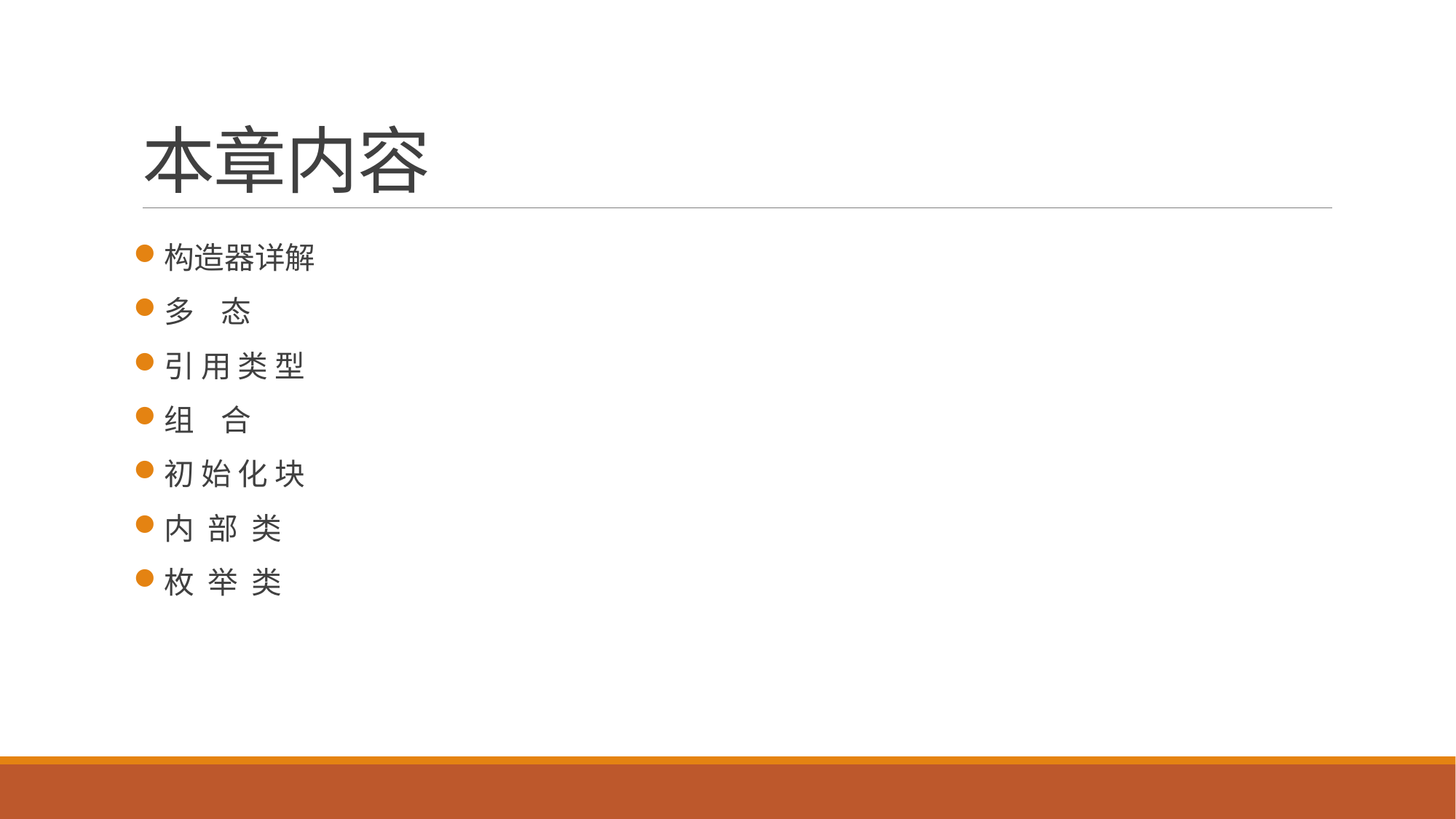

# 本章内容
构造器详解
多    态
引 用 类 型
组    合
初 始 化 块
内  部  类
枚  举  类